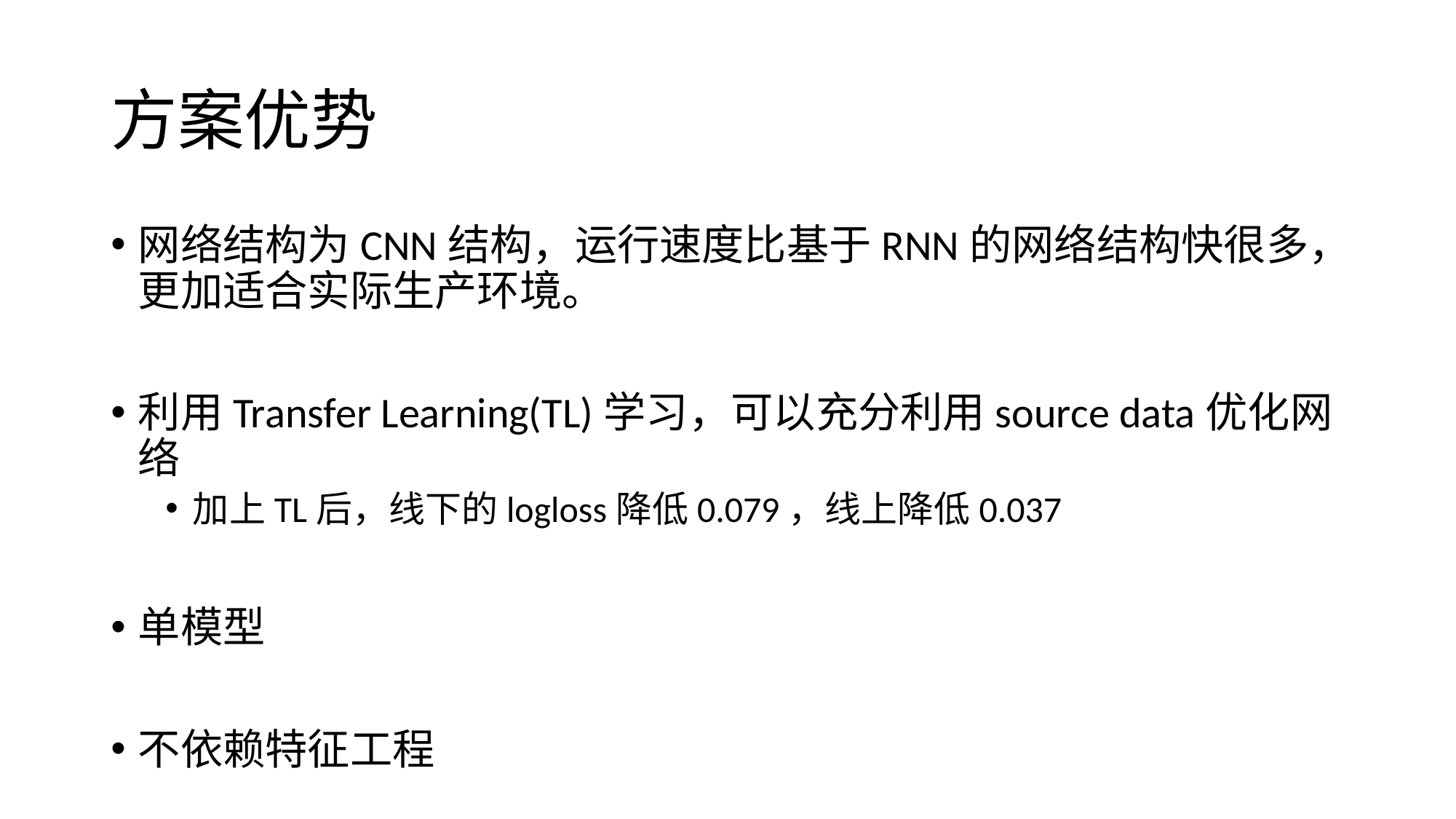

# 方案优势
网络结构为CNN结构，运行速度比基于RNN的网络结构快很多，更加适合实际生产环境。

利用Transfer Learning(TL)学习，可以充分利用source data优化网络
加上TL后，线下的logloss降低0.079，线上降低0.037

单模型

不依赖特征工程